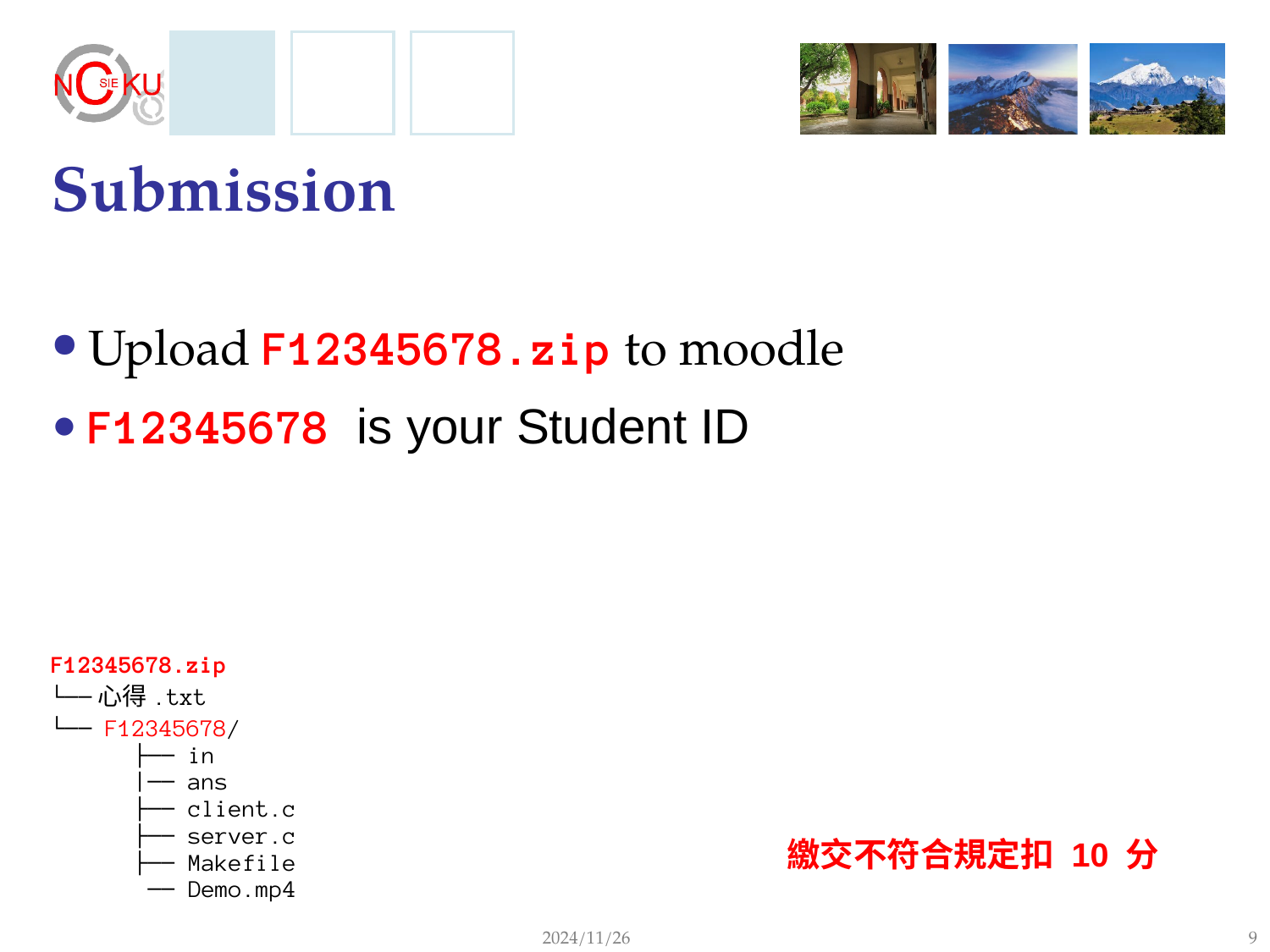

# Submission

Upload F12345678.zip to moodle
F12345678 is your Student ID

F12345678.zip
└──心得.txt
└── F12345678/
├── in
|── ans
├── client.c
├── server.c
├── Makefile
 ── Demo.mp4

繳交不符合規定扣 10 分
2024/11/26
9